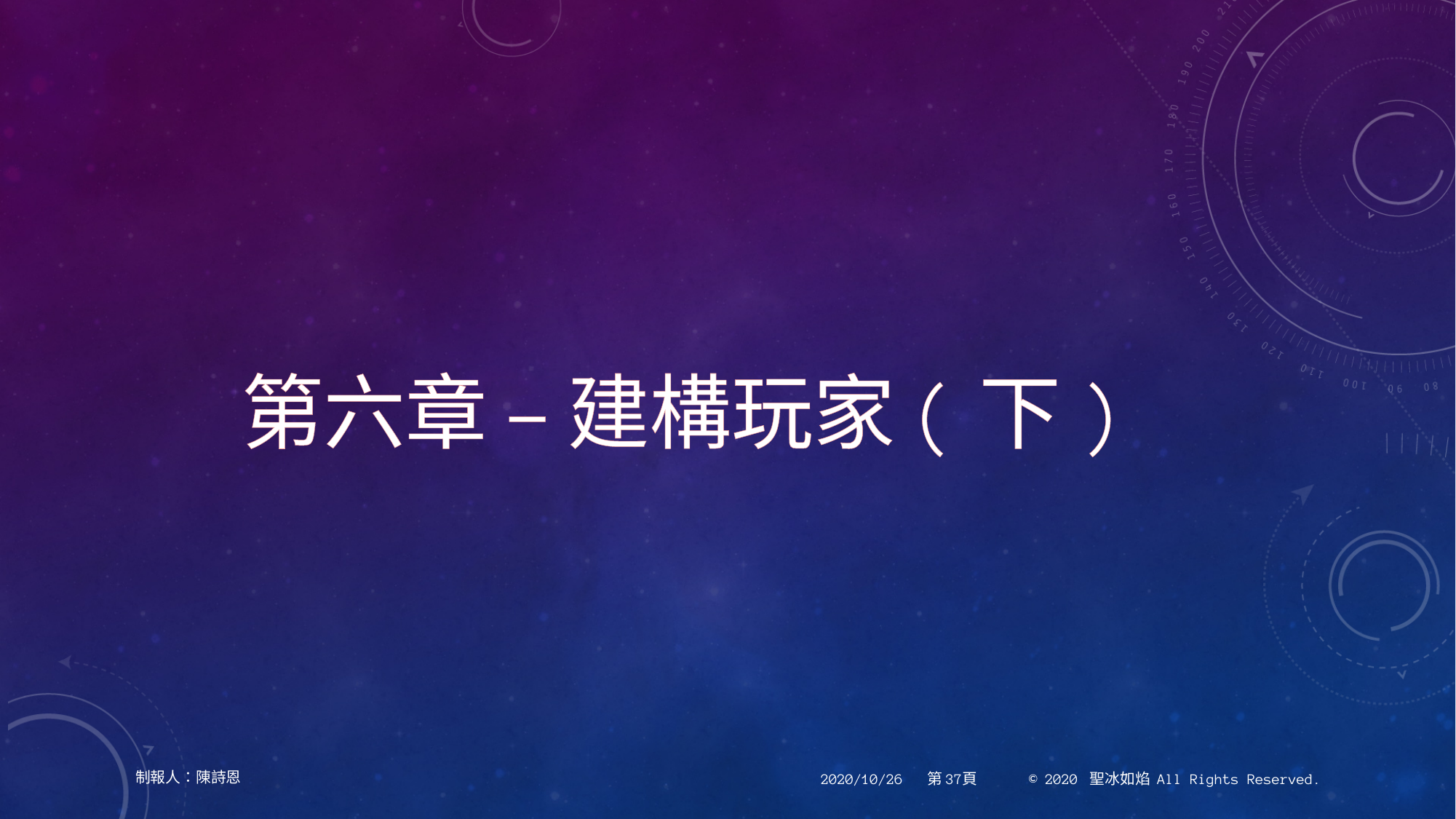

# 第六章 – 建構玩家(下)
第37頁
制報人：陳詩恩
2020/10/26